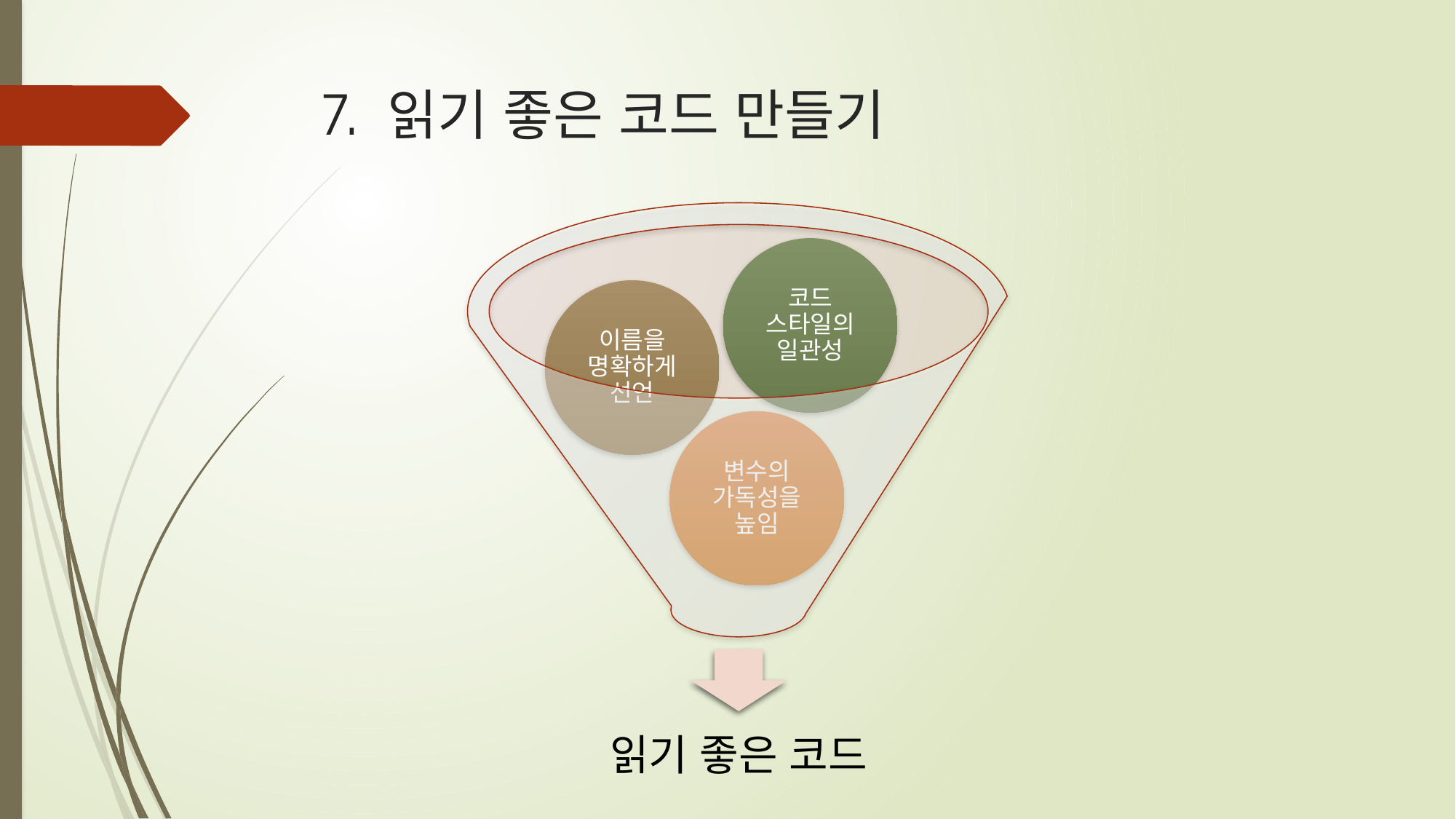

# 7. 읽기 좋은 코드 만들기
읽기 좋은 코드
변수의 가독성을 높임
이름을 명확하게 선언
코드 스타일의 일관성